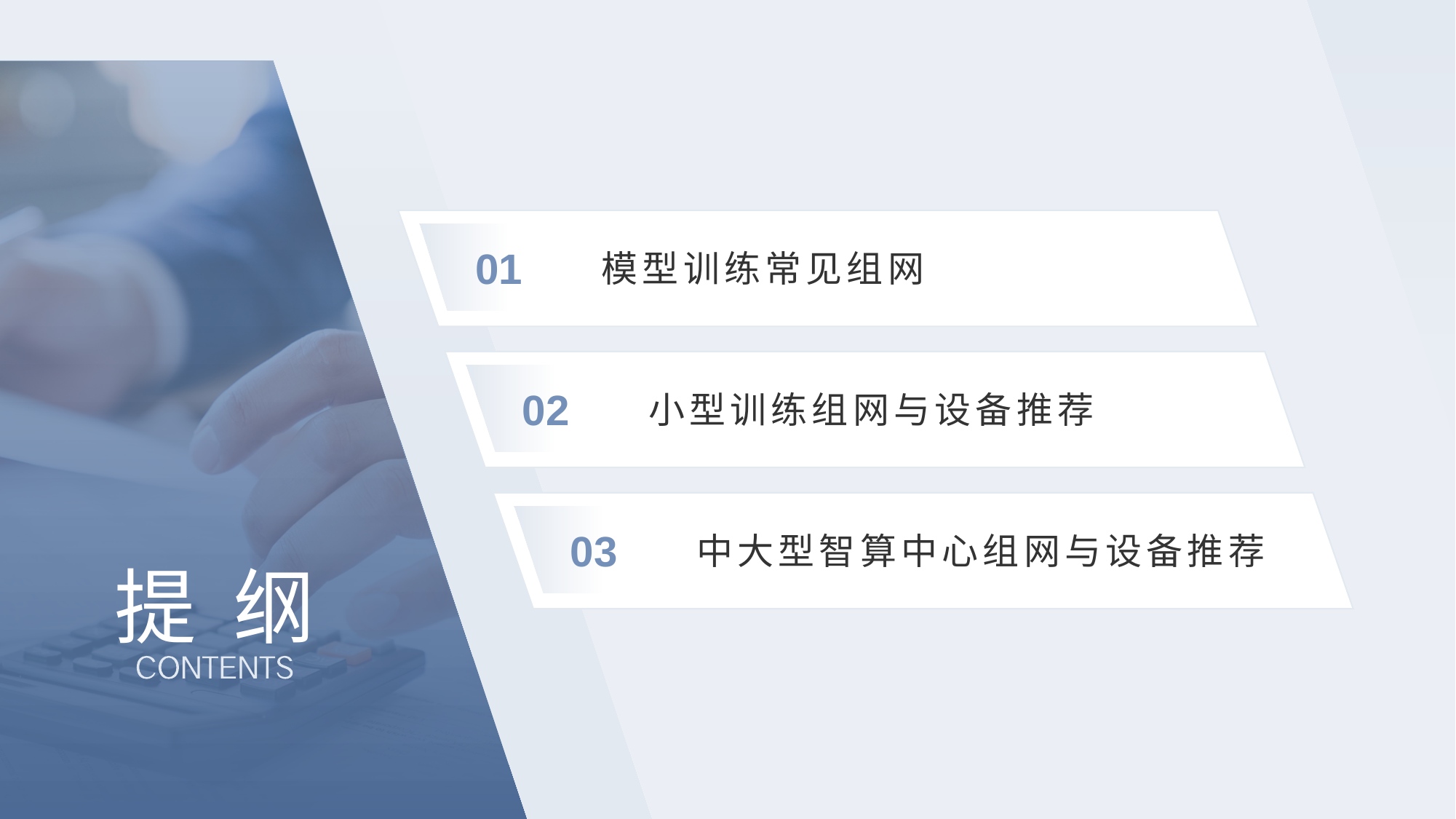

01
模型训练常见组网

02
小型训练组网与设备推荐

03
中大型智算中心组网与设备推荐
# 提  纲